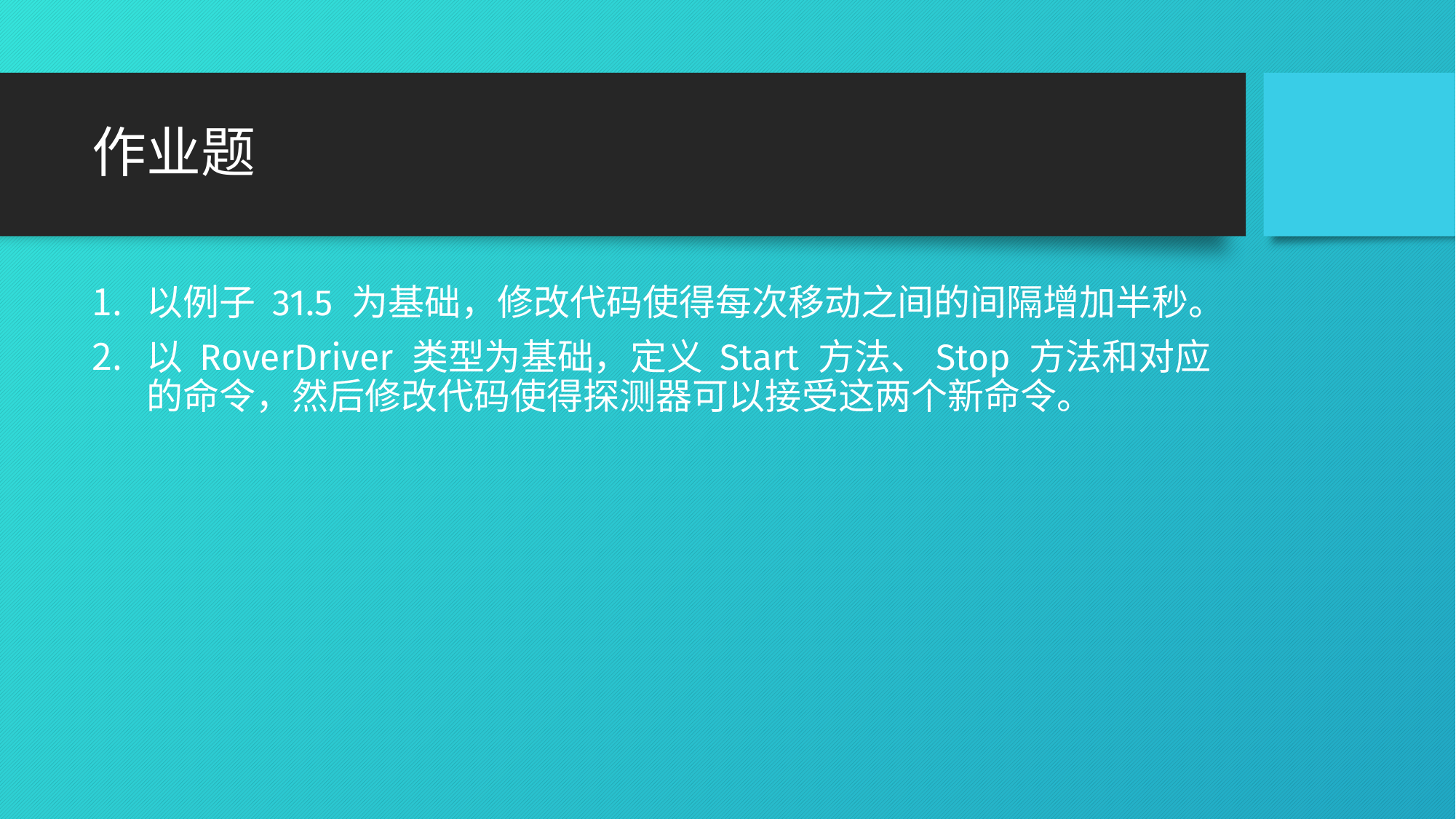

# 作业题
以例子 31.5 为基础，修改代码使得每次移动之间的间隔增加半秒。
以 RoverDriver 类型为基础，定义 Start 方法、Stop 方法和对应的命令，然后修改代码使得探测器可以接受这两个新命令。